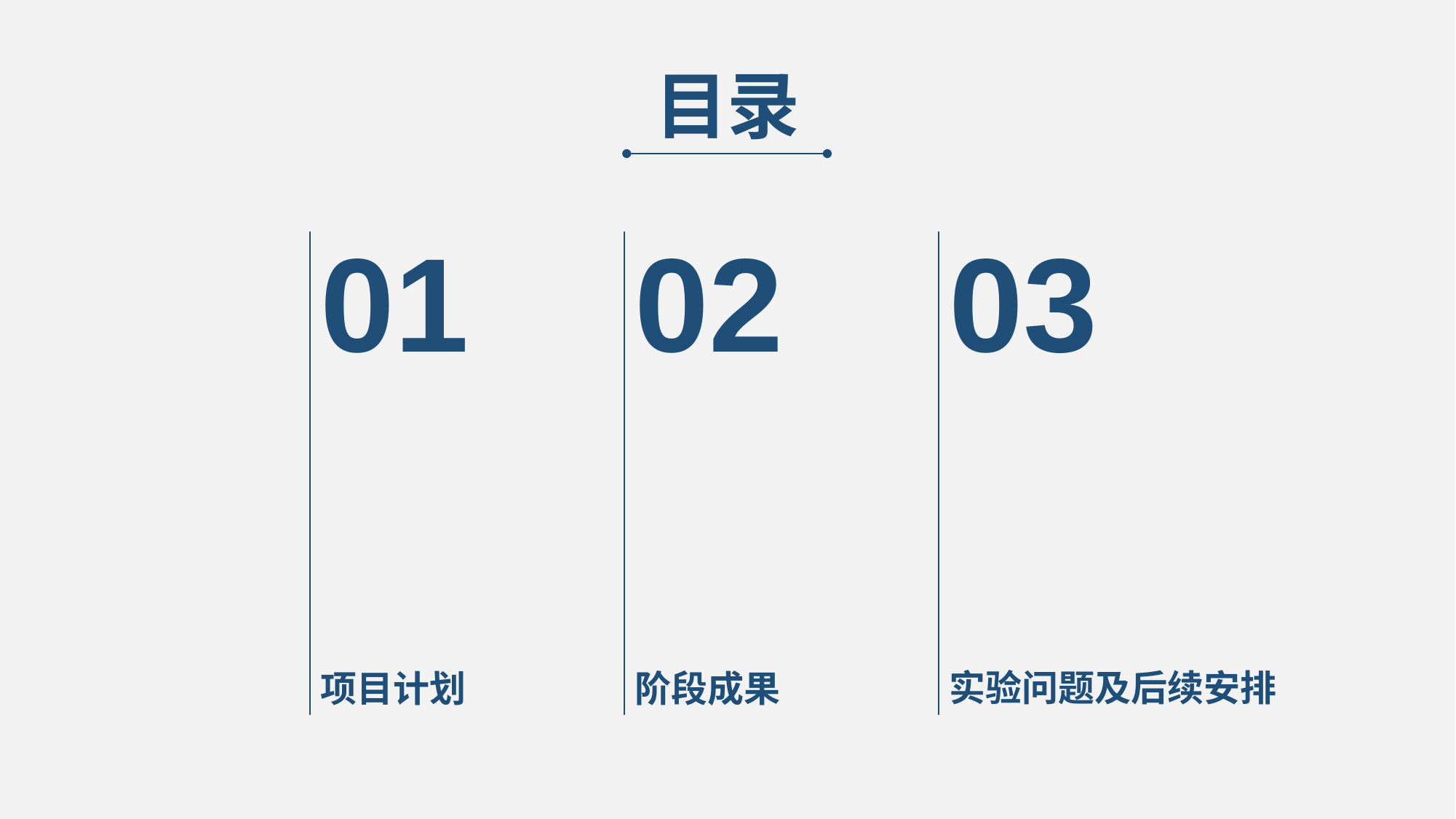

目录
01
02
03
实验问题及后续安排
阶段成果
项目计划